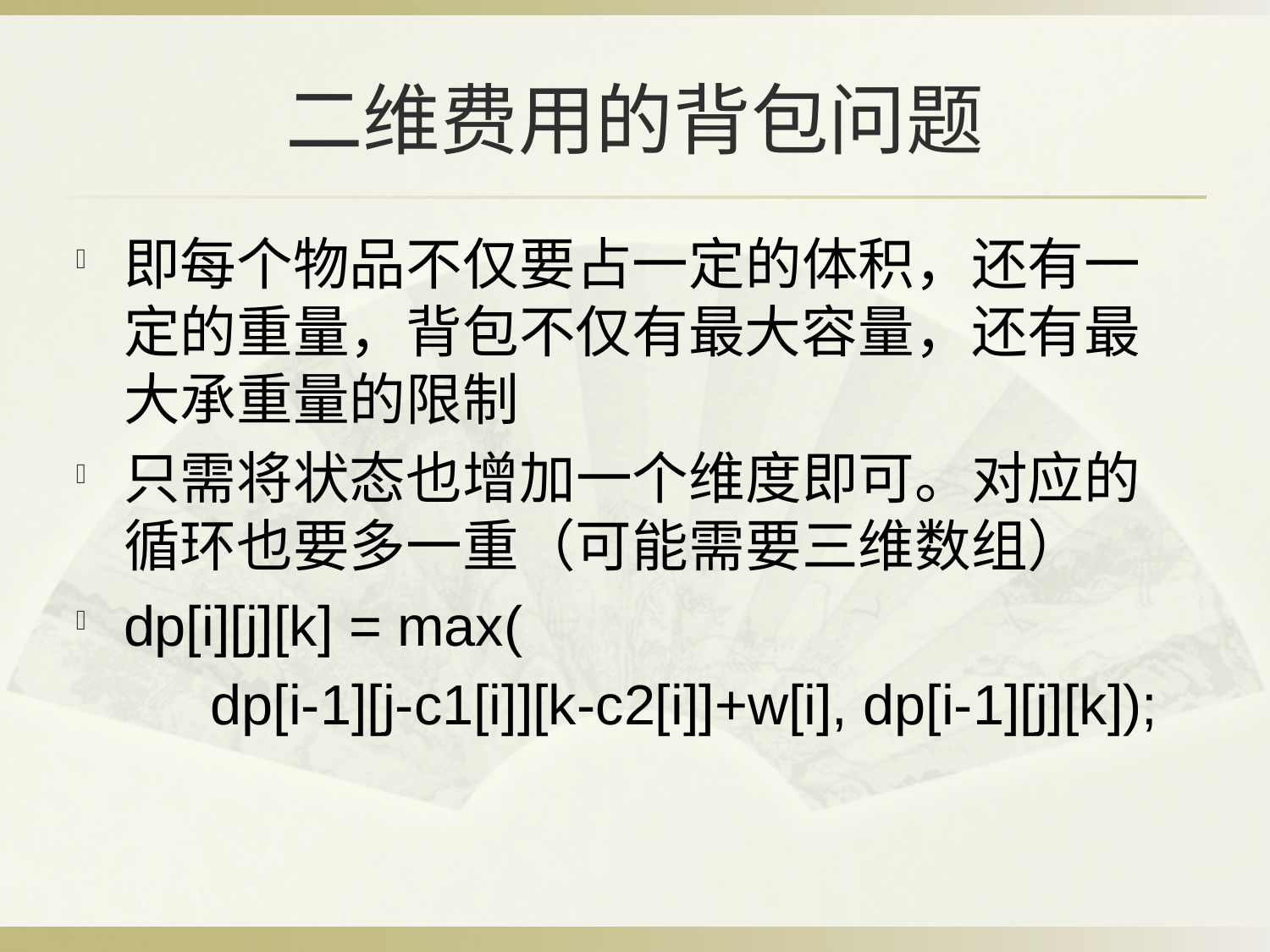

# 二维费用的背包问题
即每个物品不仅要占一定的体积，还有一定的重量，背包不仅有最大容量，还有最大承重量的限制
只需将状态也增加一个维度即可。对应的循环也要多一重（可能需要三维数组）
dp[i][j][k] = max(
        dp[i-1][j-c1[i]][k-c2[i]]+w[i], dp[i-1][j][k]);